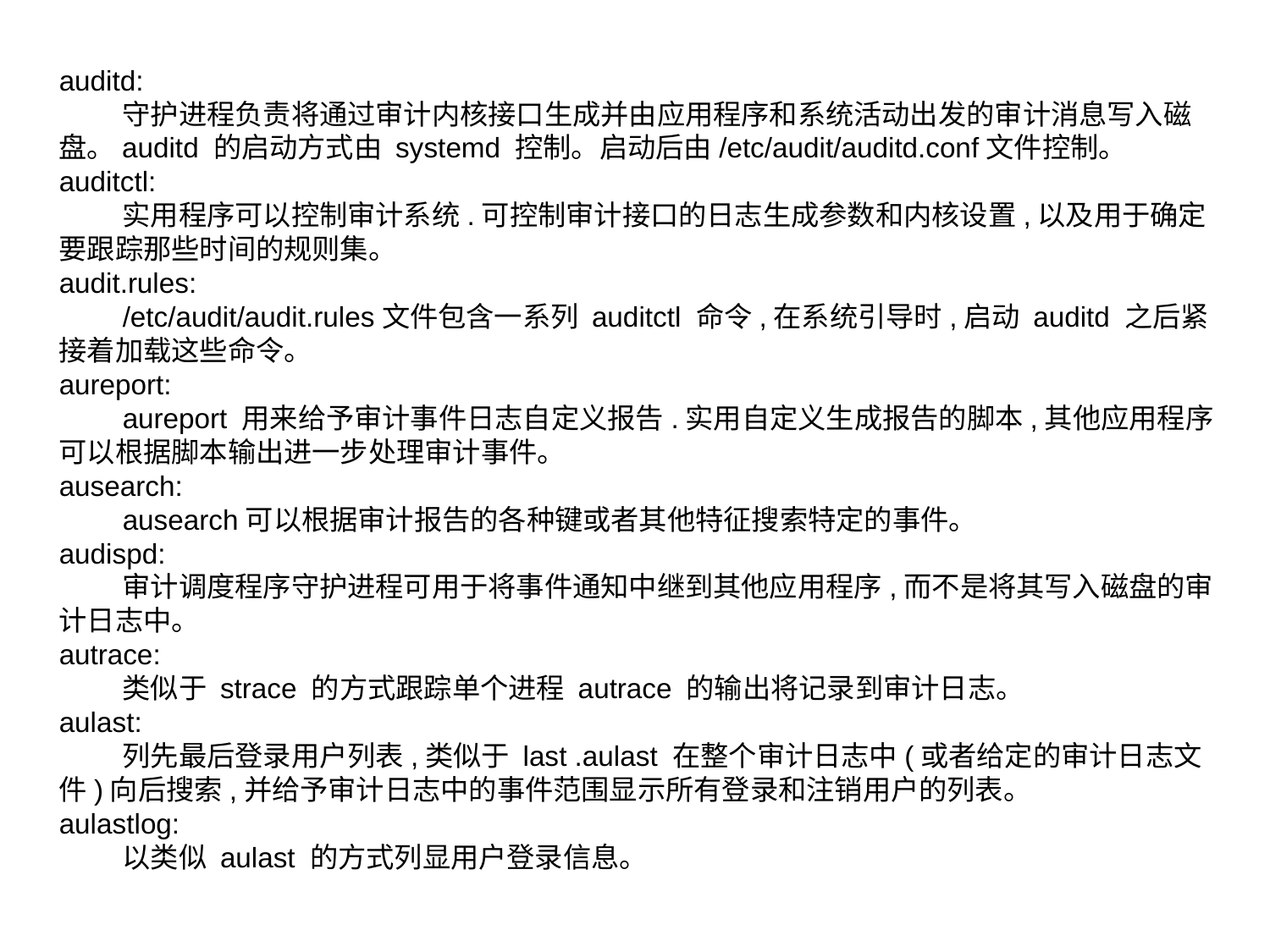

auditd:
守护进程负责将通过审计内核接口生成并由应用程序和系统活动出发的审计消息写入磁盘。auditd 的启动方式由 systemd 控制。启动后由/etc/audit/auditd.conf文件控制。
auditctl:
实用程序可以控制审计系统.可控制审计接口的日志生成参数和内核设置,以及用于确定要跟踪那些时间的规则集。
audit.rules:
/etc/audit/audit.rules文件包含一系列 auditctl 命令,在系统引导时,启动 auditd 之后紧接着加载这些命令。
aureport:
aureport 用来给予审计事件日志自定义报告.实用自定义生成报告的脚本,其他应用程序可以根据脚本输出进一步处理审计事件。
ausearch:
ausearch可以根据审计报告的各种键或者其他特征搜索特定的事件。
audispd:
审计调度程序守护进程可用于将事件通知中继到其他应用程序,而不是将其写入磁盘的审计日志中。
autrace:
类似于 strace 的方式跟踪单个进程 autrace 的输出将记录到审计日志。
aulast:
列先最后登录用户列表,类似于 last .aulast 在整个审计日志中(或者给定的审计日志文件)向后搜索,并给予审计日志中的事件范围显示所有登录和注销用户的列表。
aulastlog:
以类似 aulast 的方式列显用户登录信息。